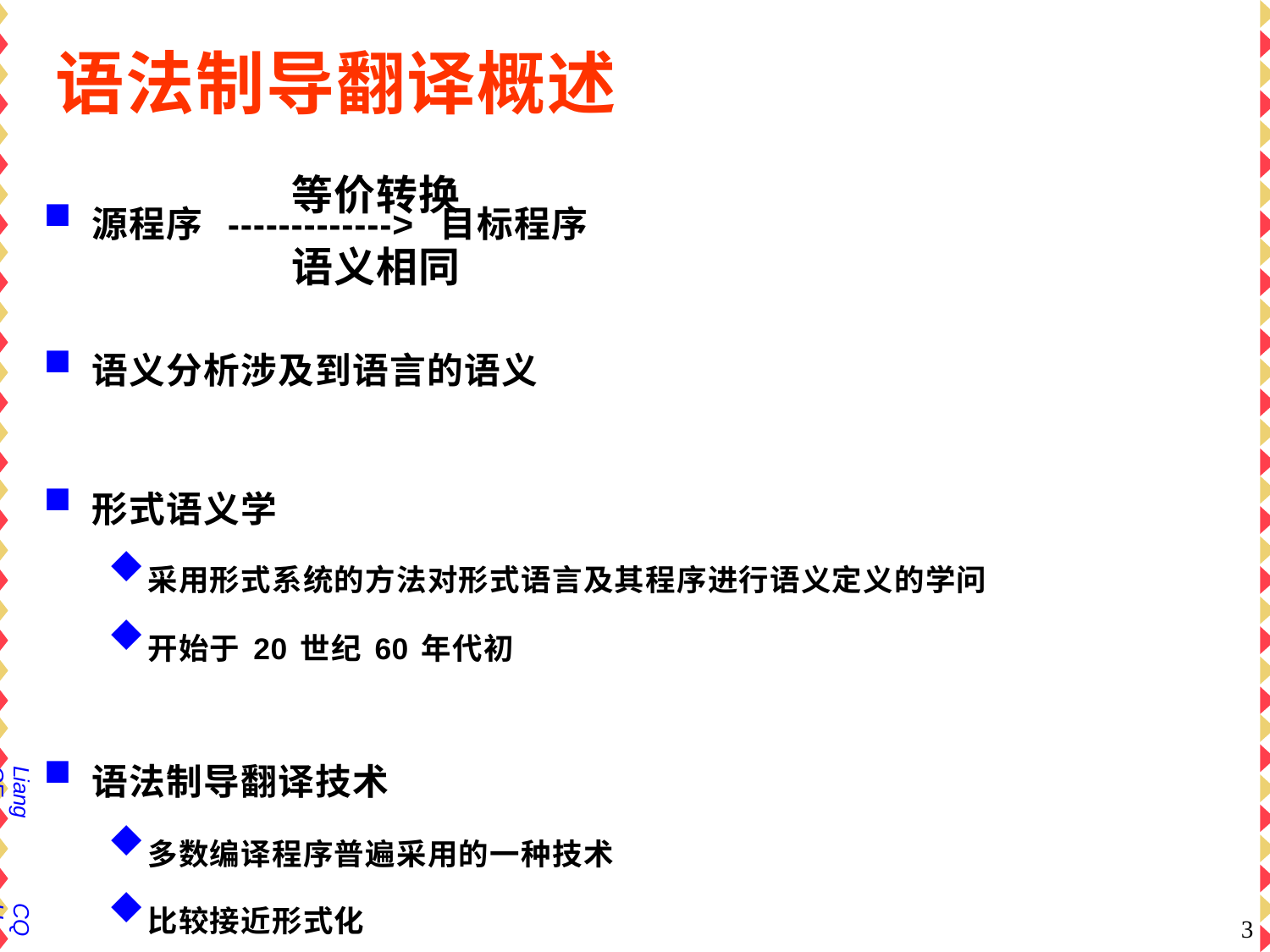

# 语法制导翻译概述
等价转换
源程序 -------------> 目标程序
语义相同
语义分析涉及到语言的语义

形式语义学
采用形式系统的方法对形式语言及其程序进行语义定义的学问
开始于20世纪60年代初

语法制导翻译技术
多数编译程序普遍采用的一种技术
比较接近形式化
Liang GE
CQU
3